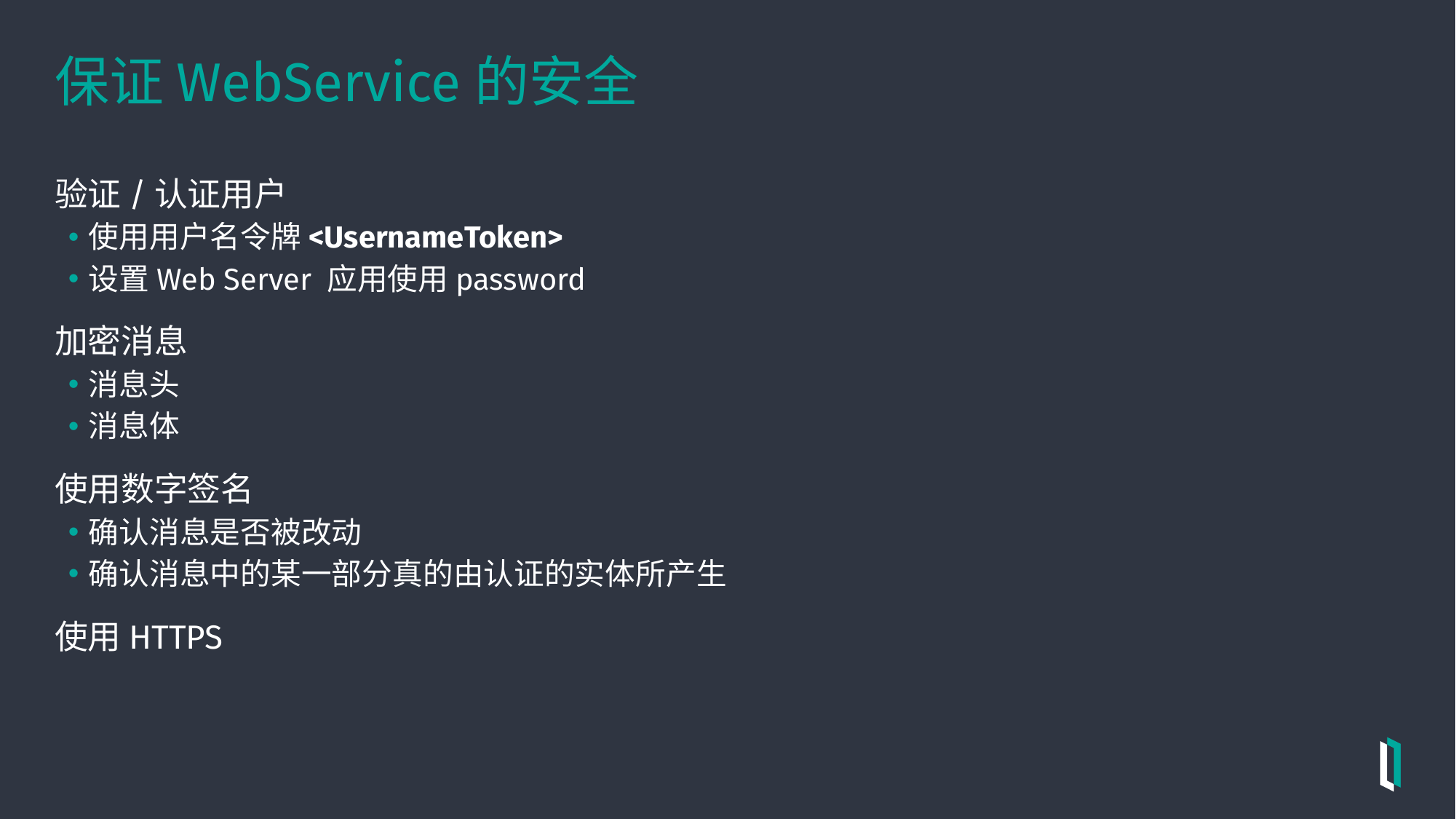

# 保证WebService的安全
验证/认证用户
使用用户名令牌<UsernameToken>
设置Web Server 应用使用password
加密消息
消息头
消息体
使用数字签名
确认消息是否被改动
确认消息中的某一部分真的由认证的实体所产生
使用HTTPS